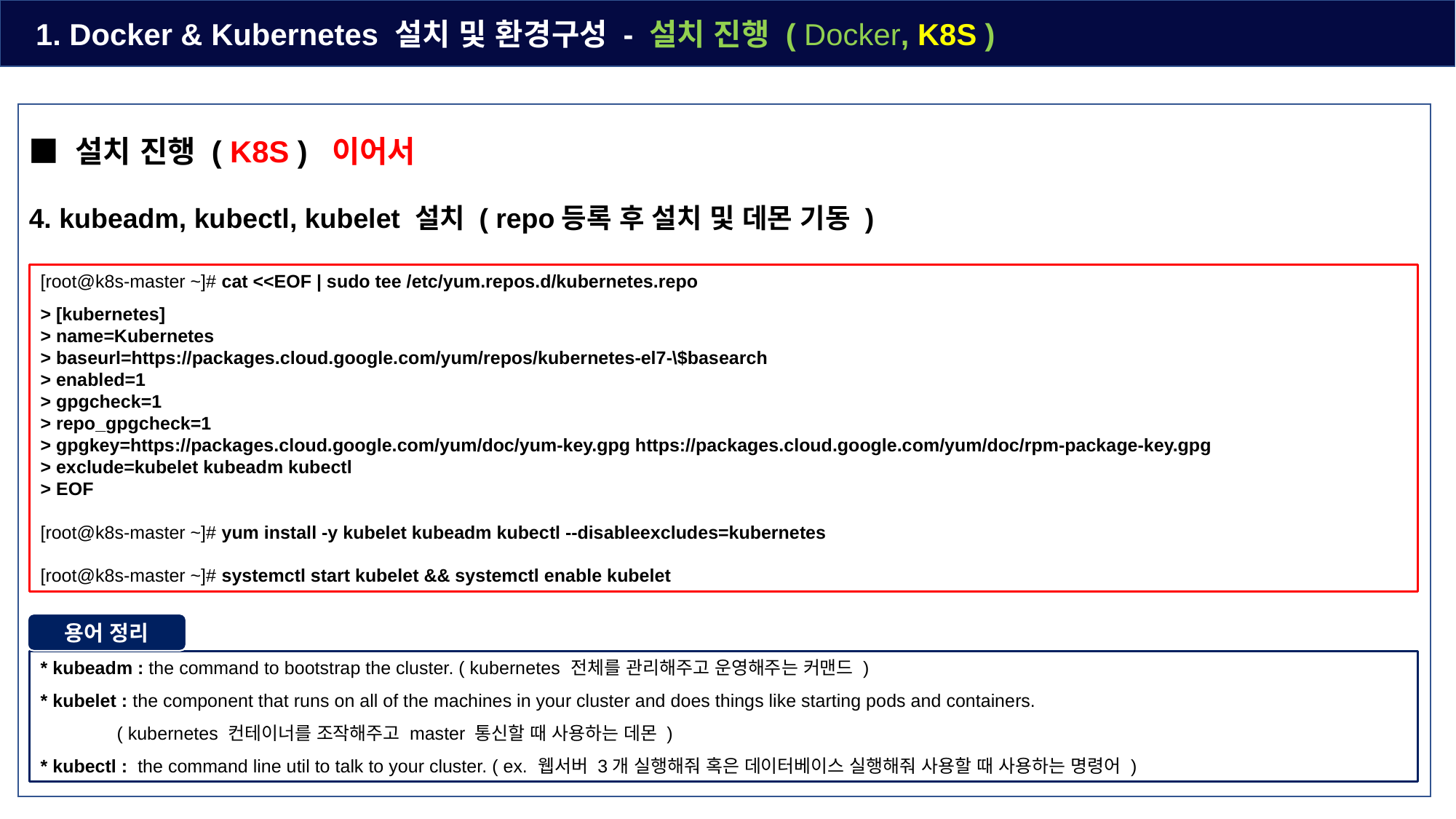

1. Docker & Kubernetes 설치 및 환경구성 - 설치 진행 ( Docker, K8S )
■ 설치 진행 ( K8S )  이어서

4. kubeadm, kubectl, kubelet 설치 ( repo등록 후 설치 및 데몬 기동 )

[root@k8s-master ~]# cat <<EOF | sudo tee /etc/yum.repos.d/kubernetes.repo
> [kubernetes]
> name=Kubernetes
> baseurl=https://packages.cloud.google.com/yum/repos/kubernetes-el7-\$basearch
> enabled=1
> gpgcheck=1
> repo_gpgcheck=1
> gpgkey=https://packages.cloud.google.com/yum/doc/yum-key.gpg https://packages.cloud.google.com/yum/doc/rpm-package-key.gpg
> exclude=kubelet kubeadm kubectl
> EOF

[root@k8s-master ~]# yum install -y kubelet kubeadm kubectl --disableexcludes=kubernetes

[root@k8s-master ~]# systemctl start kubelet && systemctl enable kubelet
용어 정리
* kubeadm : the command to bootstrap the cluster. ( kubernetes 전체를 관리해주고 운영해주는 커맨드 )
* kubelet : the component that runs on all of the machines in your cluster and does things like starting pods and containers.
               ( kubernetes 컨테이너를 조작해주고 master 통신할 때 사용하는 데몬 )
* kubectl :  the command line util to talk to your cluster. ( ex. 웹서버 3개 실행해줘 혹은 데이터베이스 실행해줘 사용할 때 사용하는 명령어 )